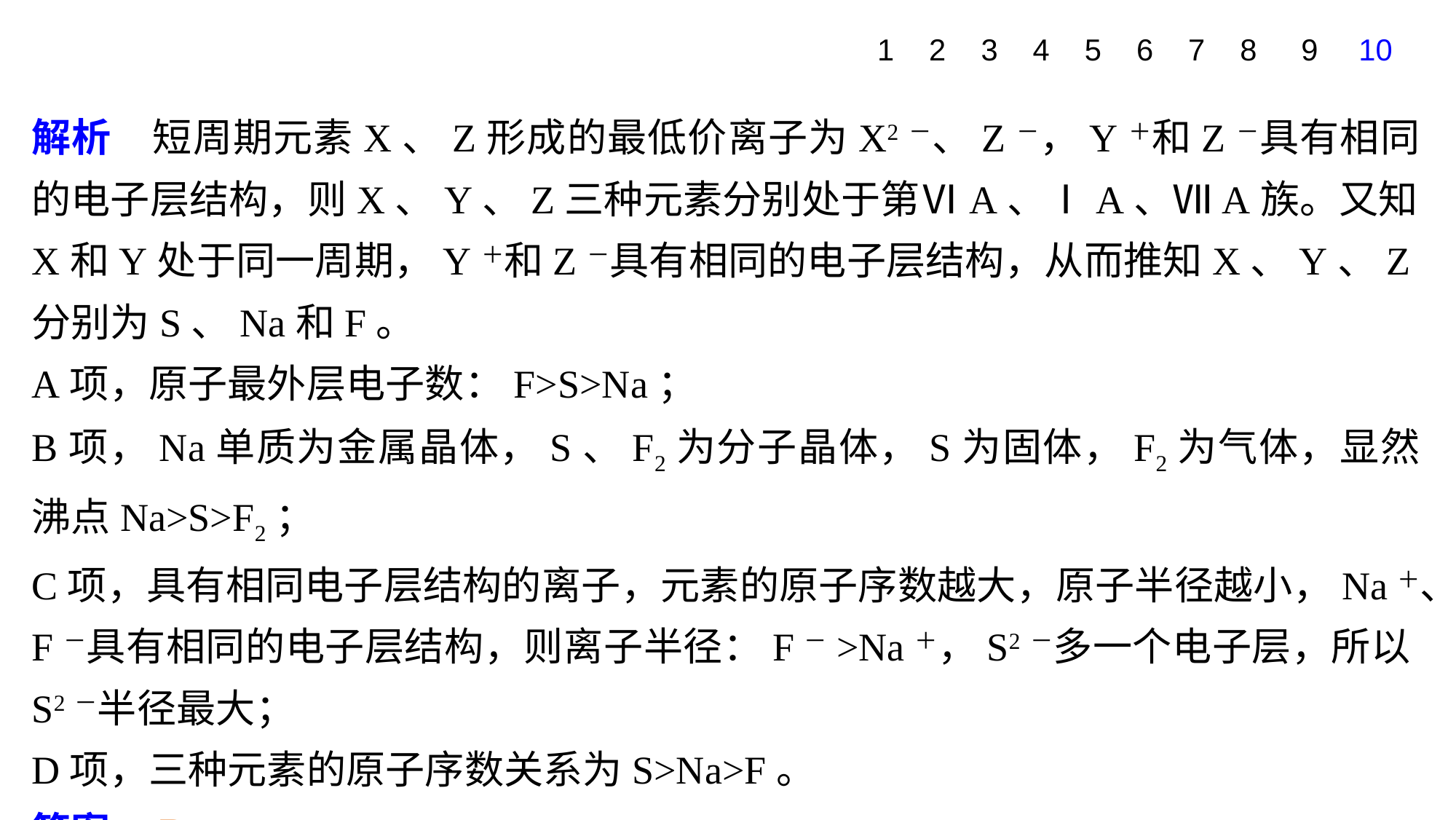

1
2
3
4
5
6
7
8
9
10
解析　短周期元素X、Z形成的最低价离子为X2－、Z－，Y＋和Z－具有相同的电子层结构，则X、Y、Z三种元素分别处于第ⅥA、ⅠA、ⅦA族。又知X和Y处于同一周期，Y＋和Z－具有相同的电子层结构，从而推知X、Y、Z分别为S、Na和F。
A项，原子最外层电子数：F>S>Na；
B项，Na单质为金属晶体，S、F2为分子晶体，S为固体，F2为气体，显然沸点Na>S>F2；
C项，具有相同电子层结构的离子，元素的原子序数越大，原子半径越小，Na＋、F－具有相同的电子层结构，则离子半径：F－>Na＋，S2－多一个电子层，所以S2－半径最大；
D项，三种元素的原子序数关系为S>Na>F。
答案　D